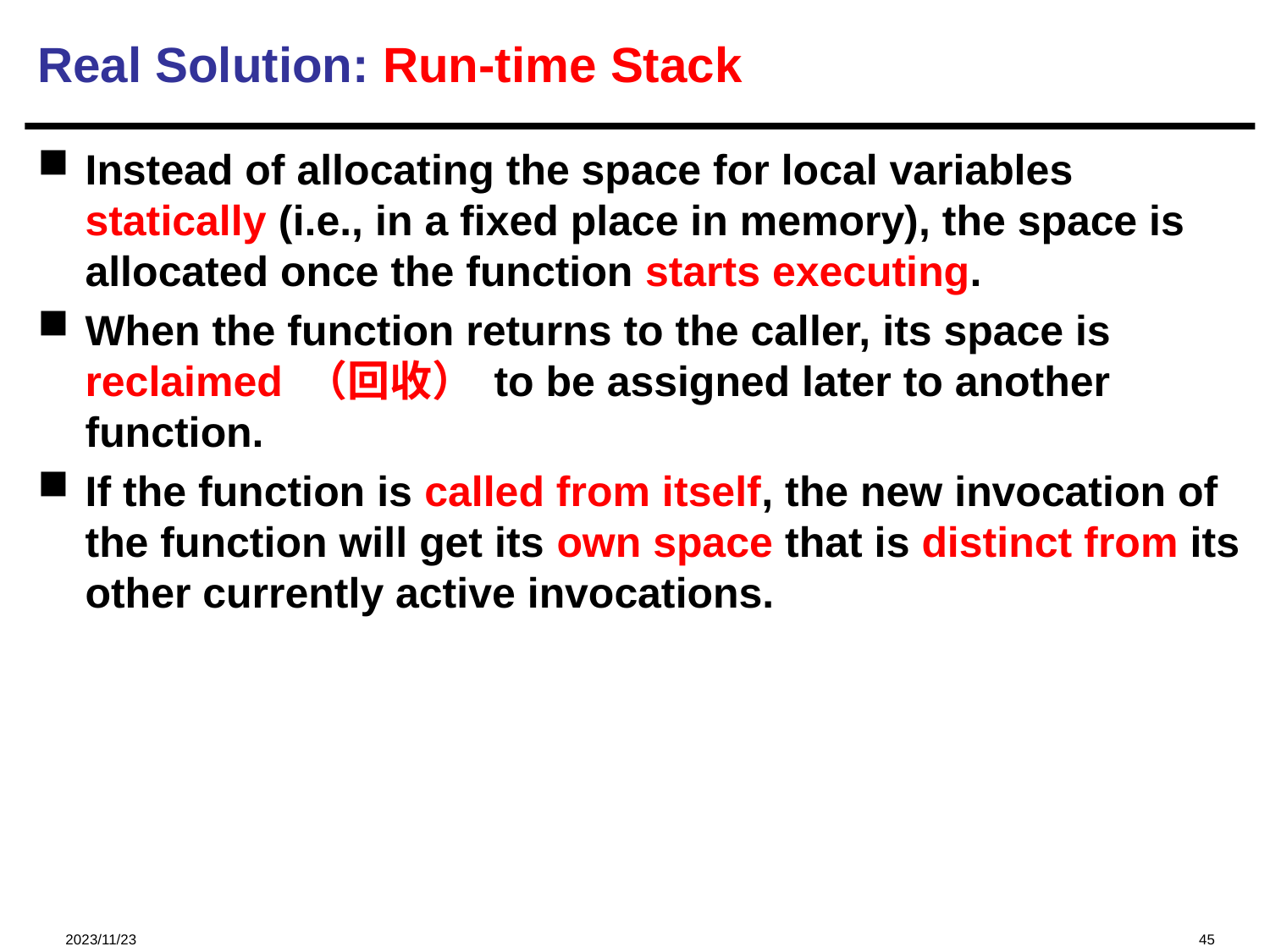

# Real Solution: Run-time Stack
Instead of allocating the space for local variables statically (i.e., in a fixed place in memory), the space is allocated once the function starts executing.
When the function returns to the caller, its space is reclaimed （回收） to be assigned later to another function.
If the function is called from itself, the new invocation of the function will get its own space that is distinct from its other currently active invocations.
2023/11/23
45